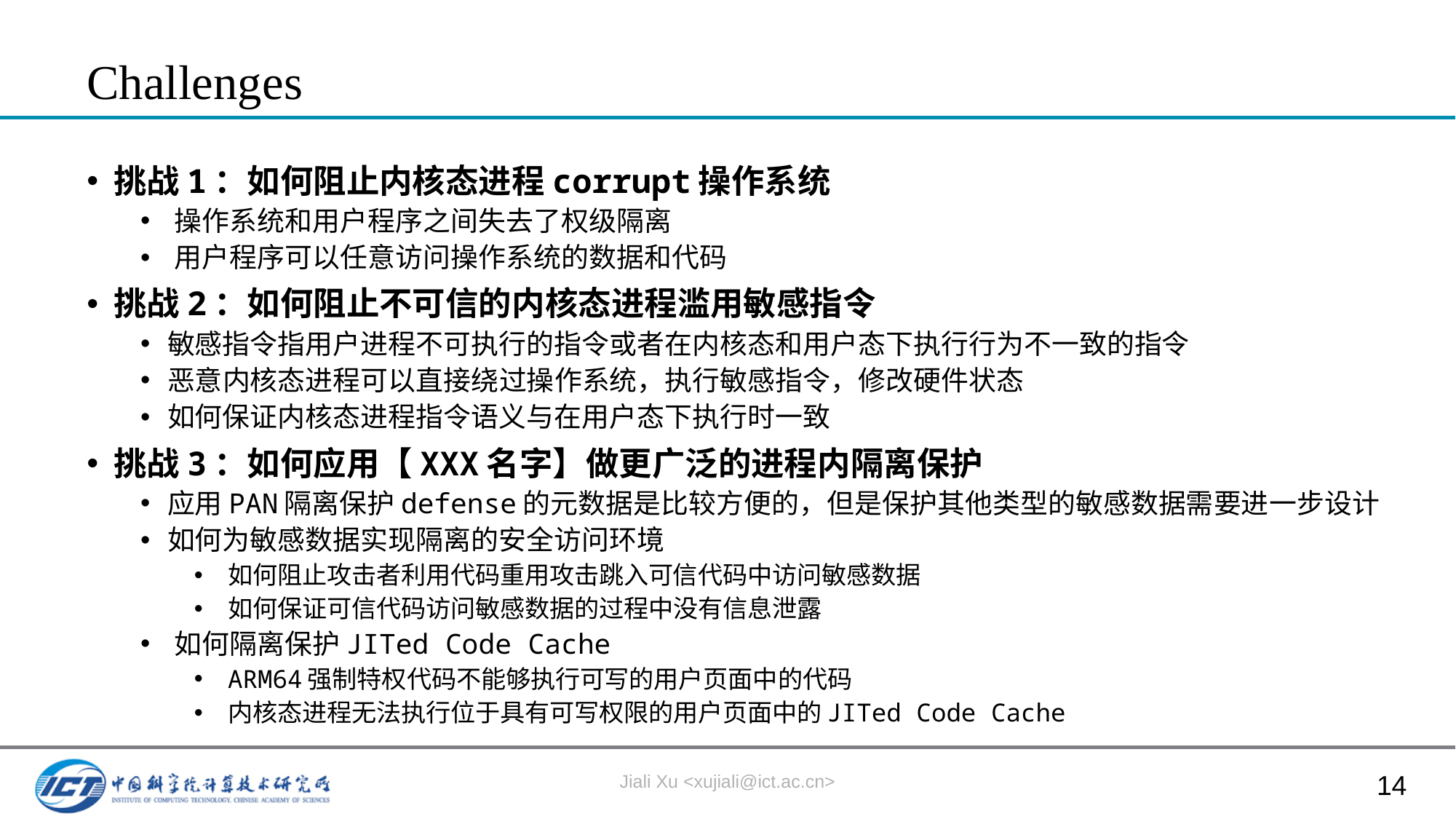

# Challenges
挑战1：如何阻止内核态进程corrupt操作系统
操作系统和用户程序之间失去了权级隔离
用户程序可以任意访问操作系统的数据和代码
挑战2：如何阻止不可信的内核态进程滥用敏感指令
敏感指令指用户进程不可执行的指令或者在内核态和用户态下执行行为不一致的指令
恶意内核态进程可以直接绕过操作系统，执行敏感指令，修改硬件状态
如何保证内核态进程指令语义与在用户态下执行时一致
挑战3：如何应用【XXX名字】做更广泛的进程内隔离保护
应用PAN隔离保护defense的元数据是比较方便的，但是保护其他类型的敏感数据需要进一步设计
如何为敏感数据实现隔离的安全访问环境
如何阻止攻击者利用代码重用攻击跳入可信代码中访问敏感数据
如何保证可信代码访问敏感数据的过程中没有信息泄露
如何隔离保护JITed Code Cache
ARM64强制特权代码不能够执行可写的用户页面中的代码
内核态进程无法执行位于具有可写权限的用户页面中的JITed Code Cache

Jiali Xu <xujiali@ict.ac.cn>
14